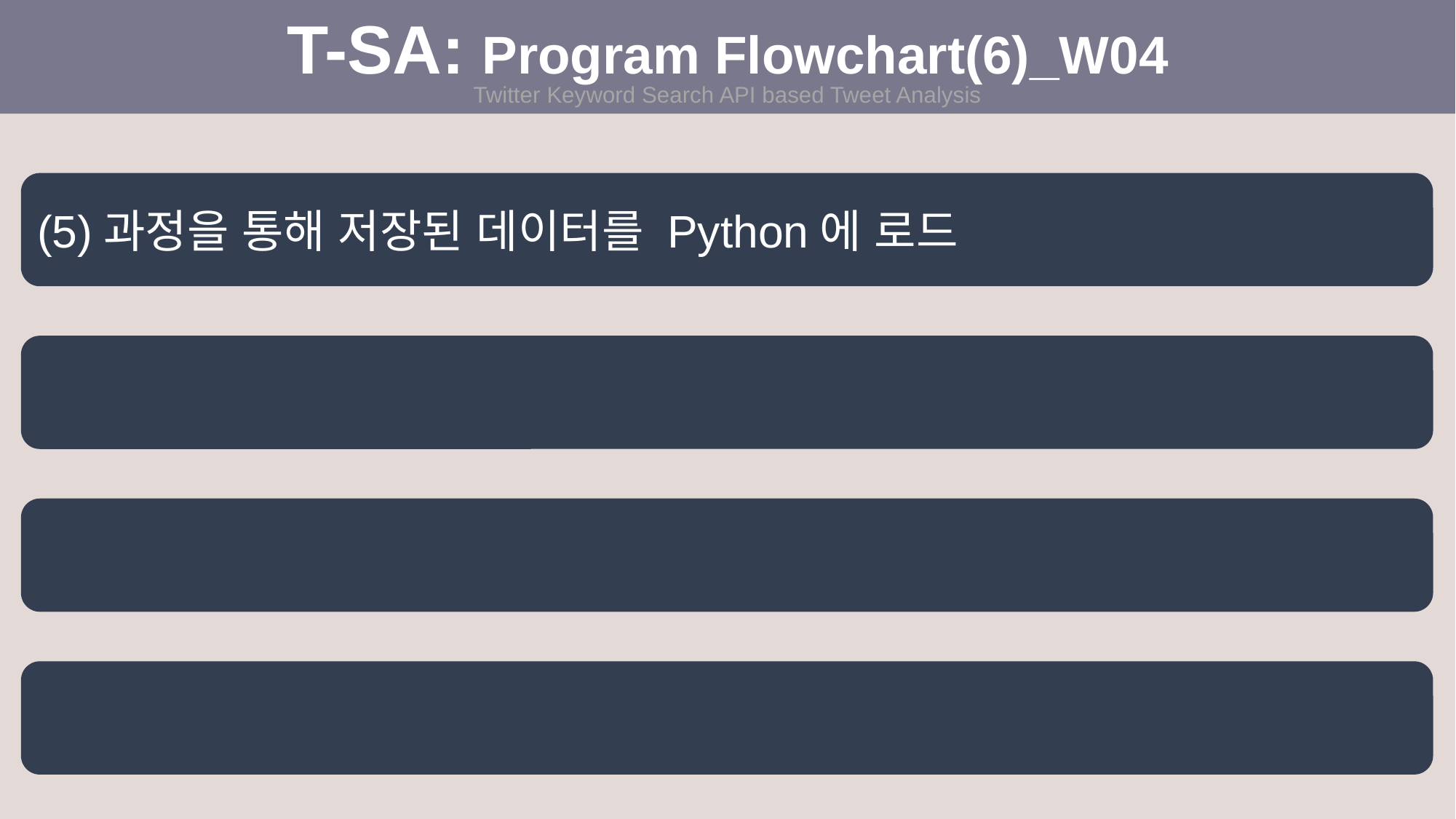

T-SA: Program Flowchart(6)_W04
Twitter Keyword Search API based Tweet Analysis

(5)과정을 통해 저장된 데이터를 Python에 로드